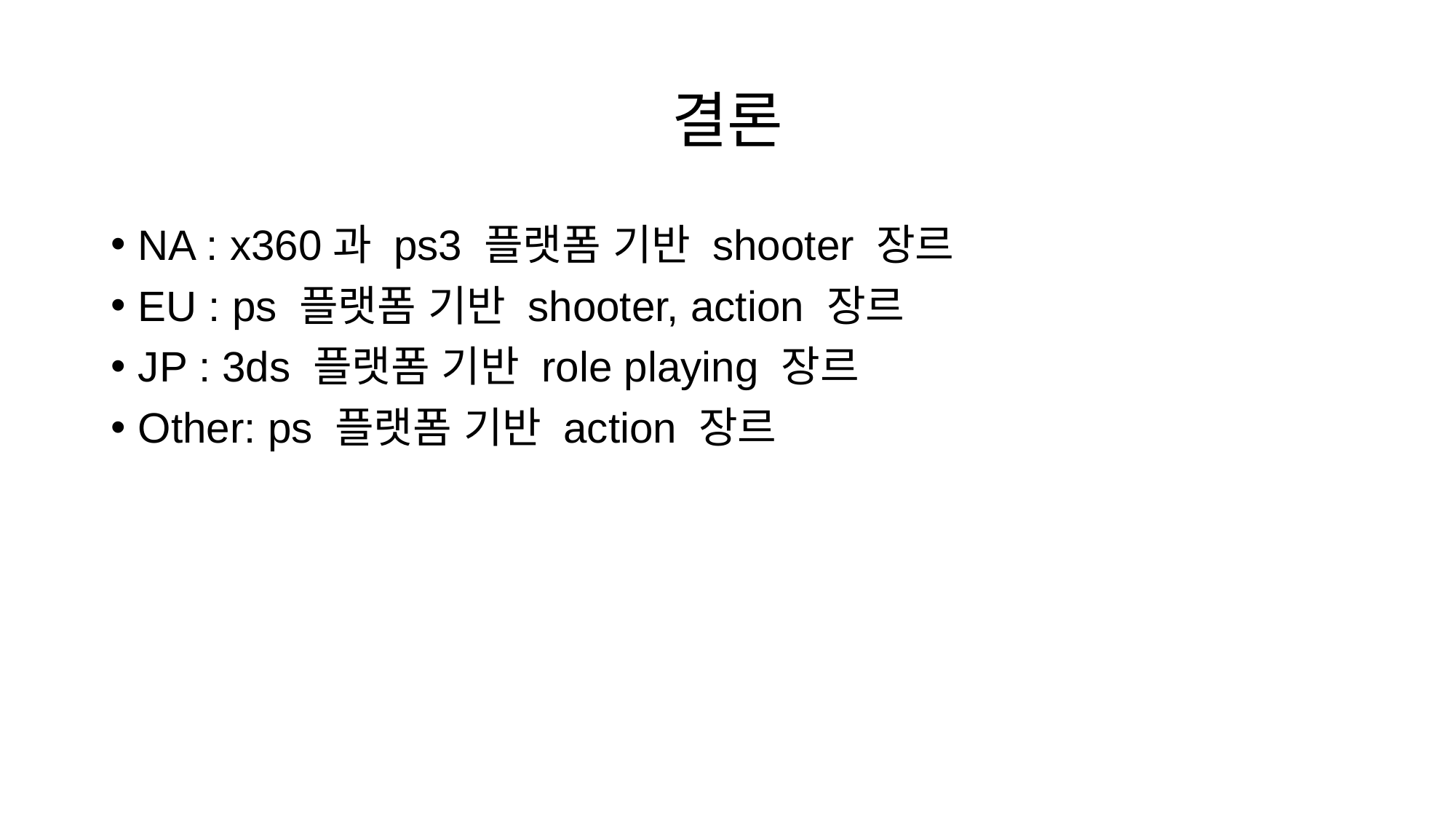

# 결론
NA : x360과 ps3 플랫폼 기반 shooter 장르
EU : ps 플랫폼 기반 shooter, action 장르
JP : 3ds 플랫폼 기반 role playing 장르
Other: ps 플랫폼 기반 action 장르